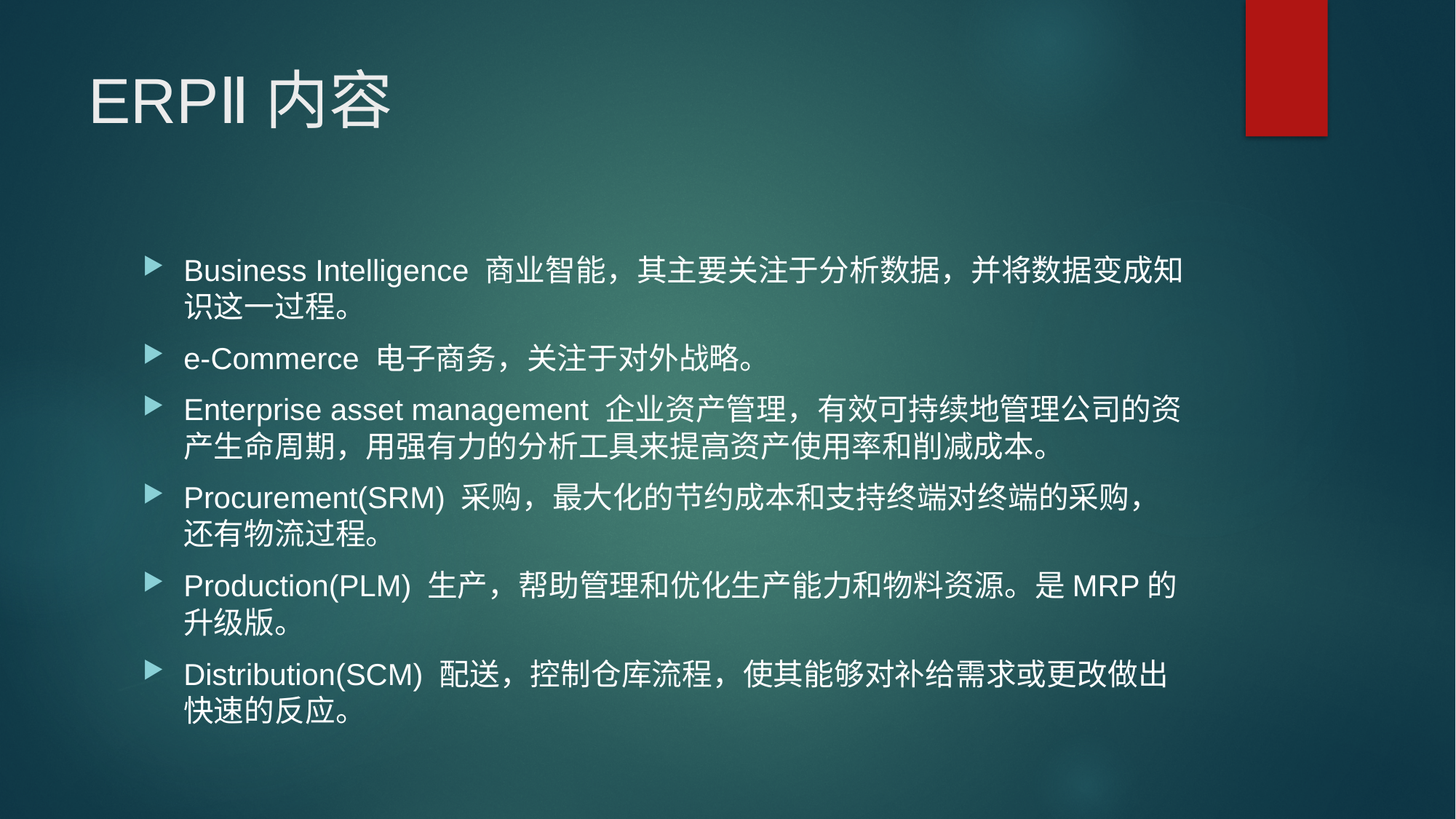

# ERPⅡ内容
Business Intelligence 商业智能，其主要关注于分析数据，并将数据变成知识这一过程。
e-Commerce 电子商务，关注于对外战略。
Enterprise asset management 企业资产管理，有效可持续地管理公司的资产生命周期，用强有力的分析工具来提高资产使用率和削减成本。
Procurement(SRM) 采购，最大化的节约成本和支持终端对终端的采购，还有物流过程。
Production(PLM) 生产，帮助管理和优化生产能力和物料资源。是MRP的升级版。
Distribution(SCM) 配送，控制仓库流程，使其能够对补给需求或更改做出快速的反应。